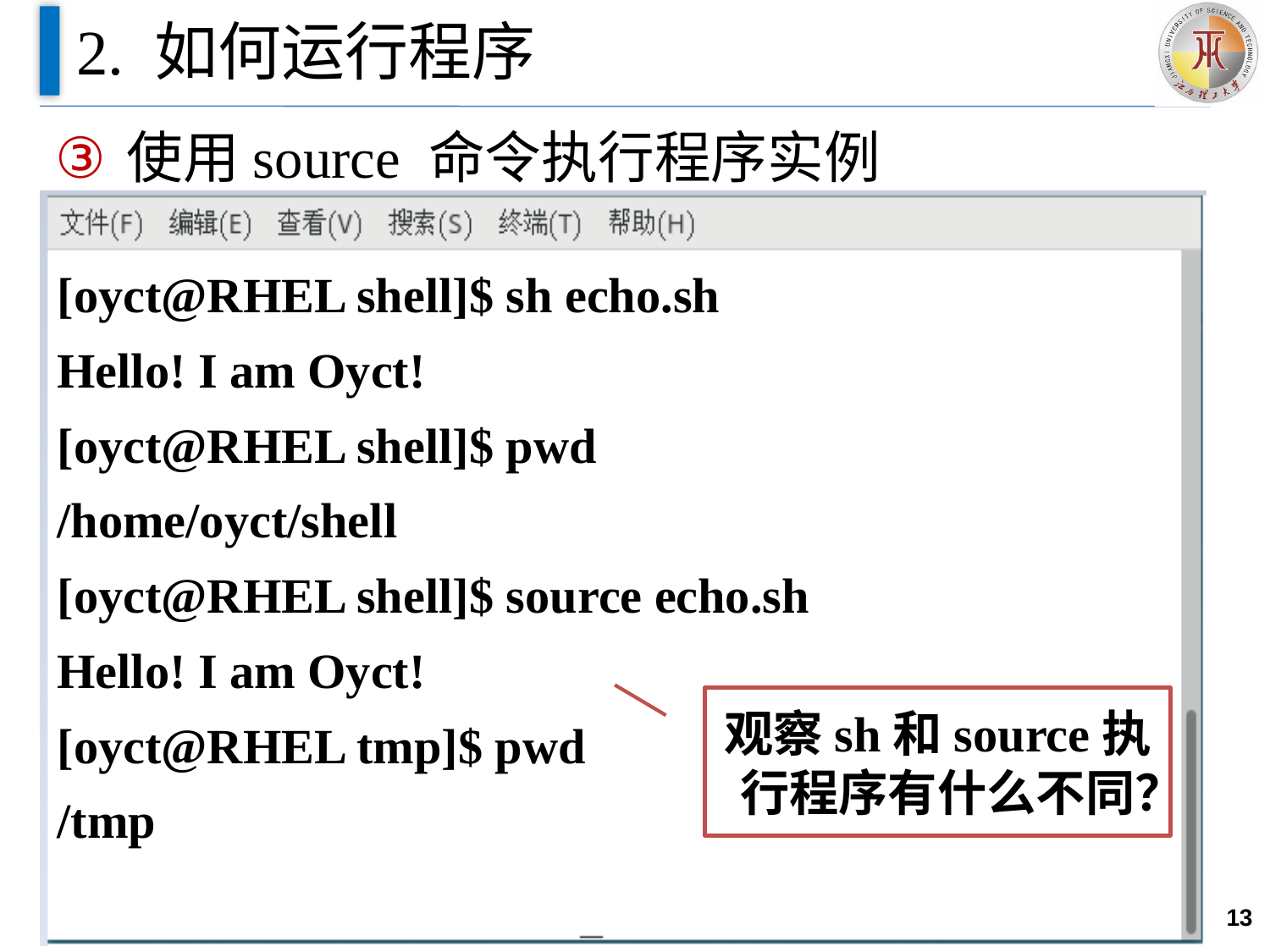

# 2. 如何运行程序
使用source 命令执行程序实例

[oyct@RHEL shell]$ sh echo.sh
Hello! I am Oyct!
[oyct@RHEL shell]$ pwd
/home/oyct/shell
[oyct@RHEL shell]$ source echo.sh
Hello! I am Oyct!
[oyct@RHEL tmp]$ pwd
/tmp
观察sh和source执行程序有什么不同？
13